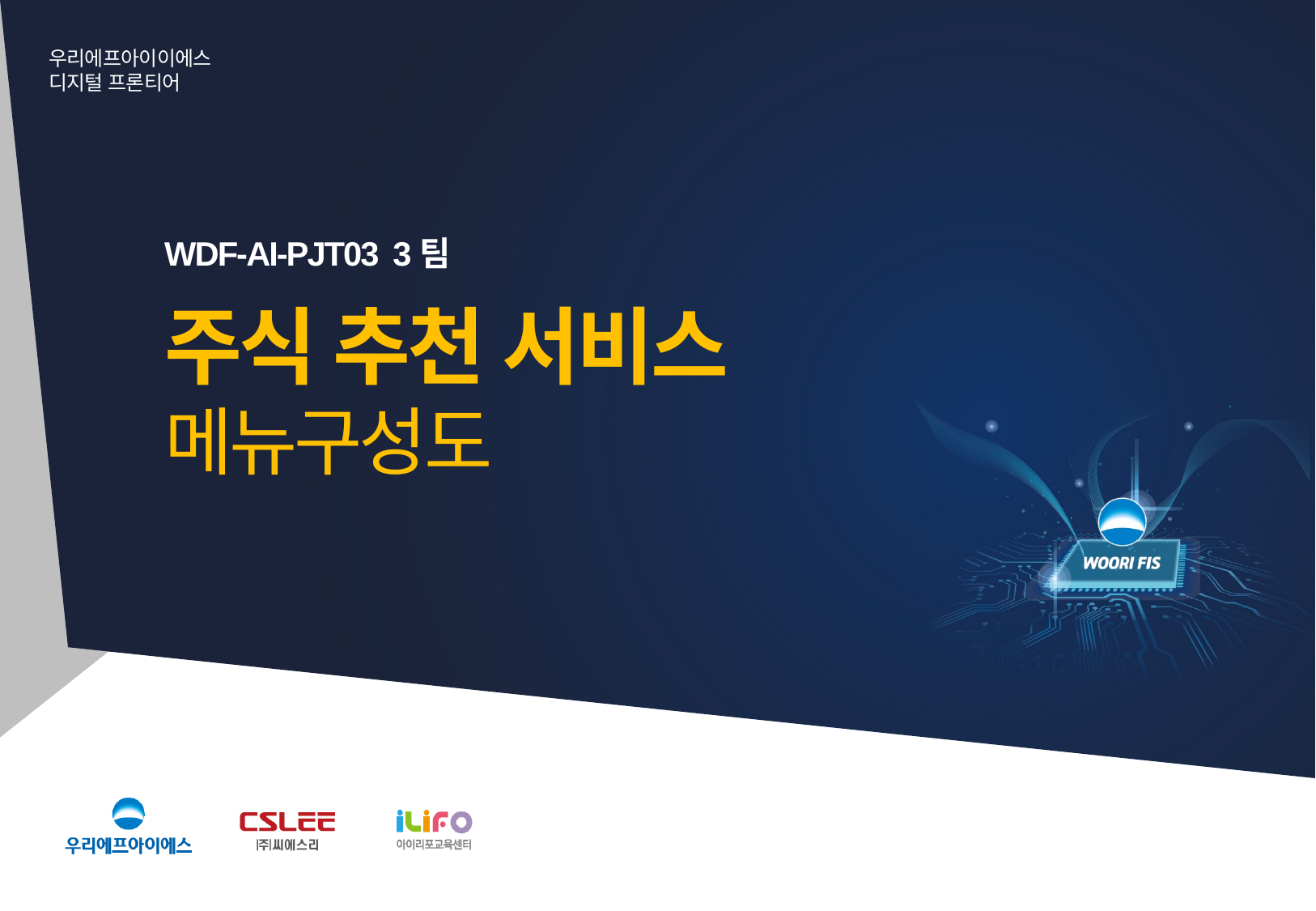

WDF-AI-PJT03  3팀
# 주식 추천 서비스 메뉴구성도